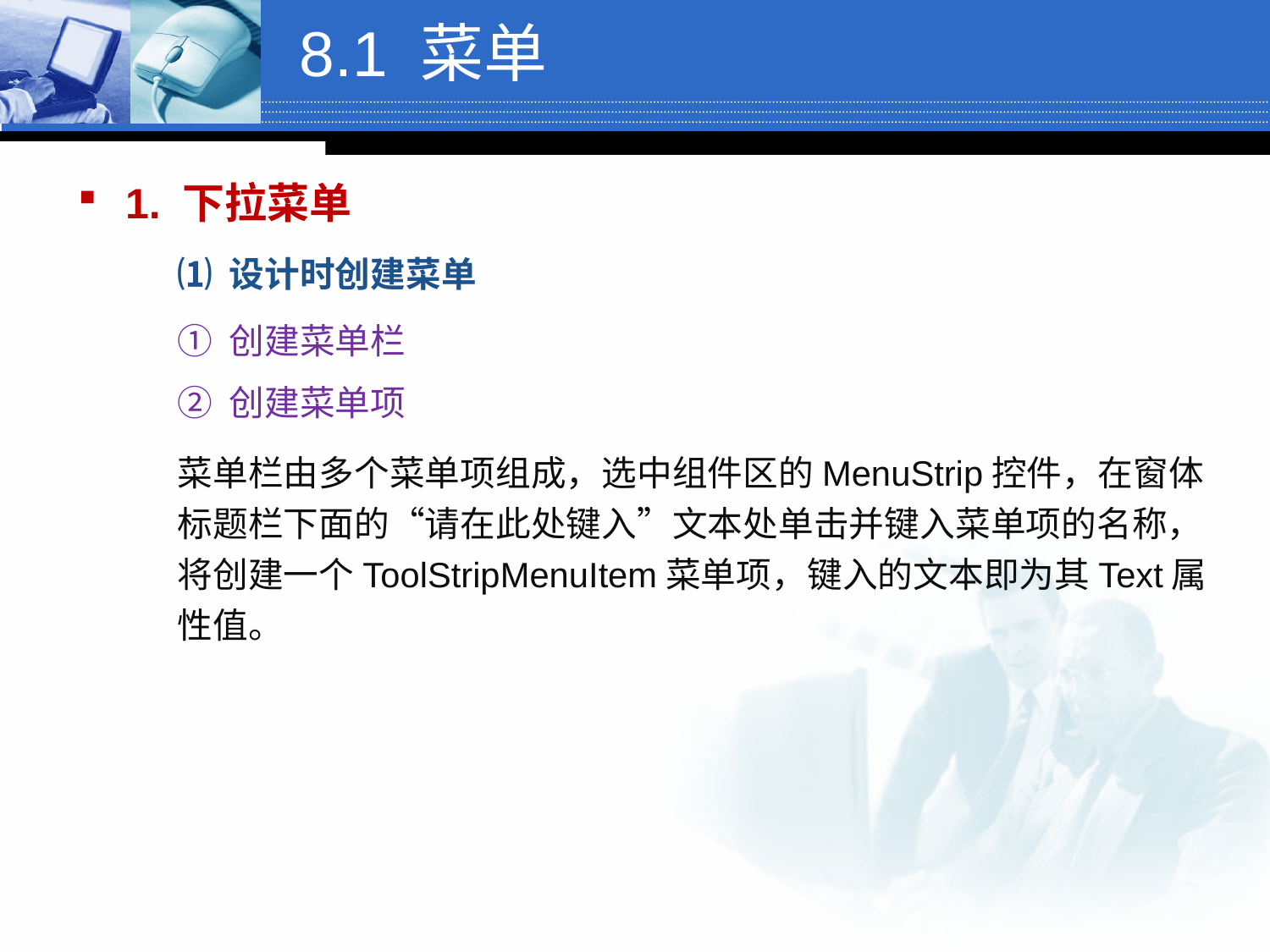

# 8.1 菜单
1. 下拉菜单
⑴ 设计时创建菜单
① 创建菜单栏
② 创建菜单项
菜单栏由多个菜单项组成，选中组件区的MenuStrip控件，在窗体标题栏下面的“请在此处键入”文本处单击并键入菜单项的名称，将创建一个ToolStripMenuItem菜单项，键入的文本即为其Text属性值。